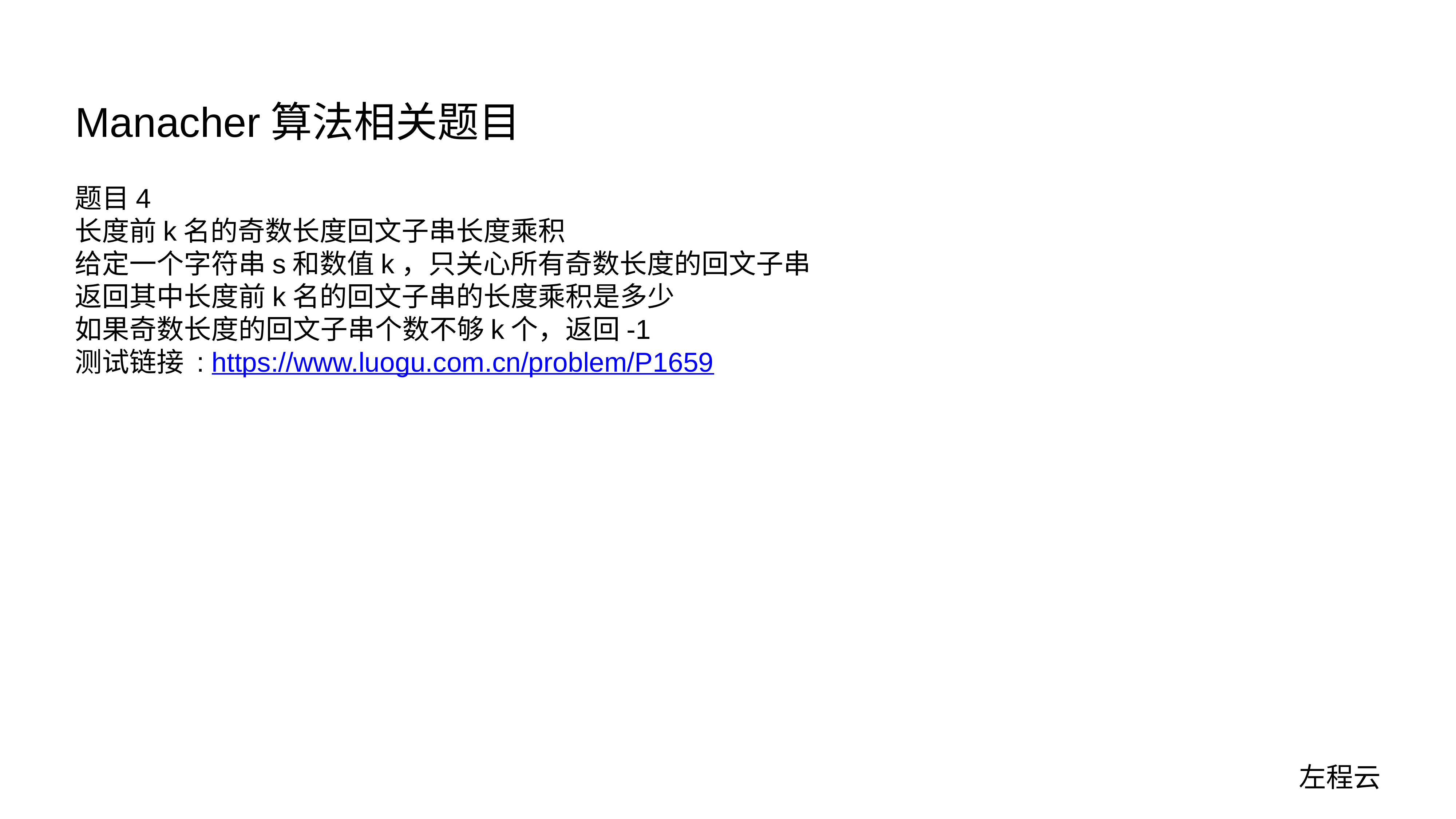

# Manacher算法相关题目
题目4
长度前k名的奇数长度回文子串长度乘积
给定一个字符串s和数值k，只关心所有奇数长度的回文子串
返回其中长度前k名的回文子串的长度乘积是多少
如果奇数长度的回文子串个数不够k个，返回-1
测试链接 : https://www.luogu.com.cn/problem/P1659
左程云